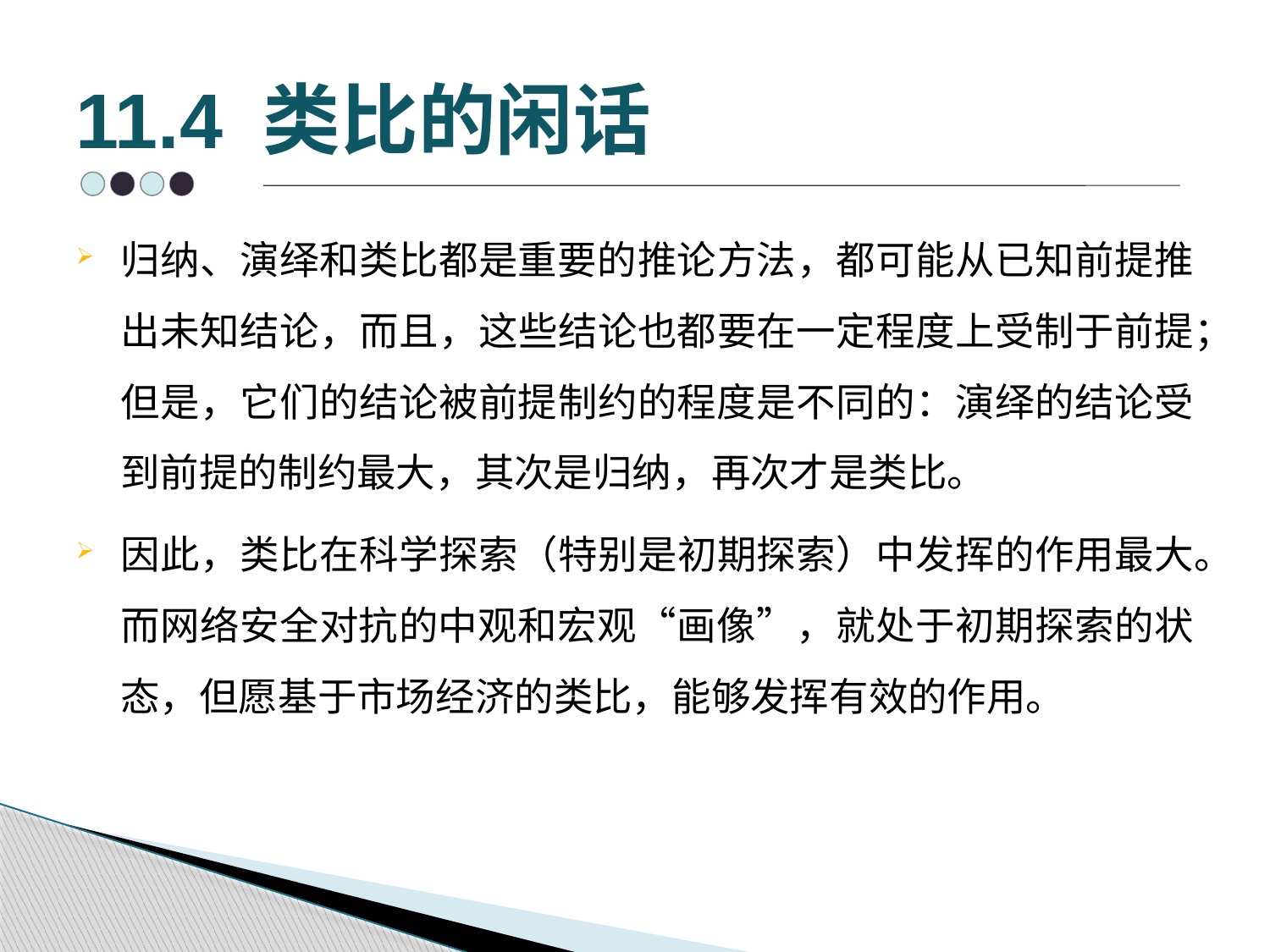

# 11.4 类比的闲话

归纳、演绎和类比都是重要的推论方法，都可能从已知前提推出未知结论，而且，这些结论也都要在一定程度上受制于前提；但是，它们的结论被前提制约的程度是不同的：演绎的结论受到前提的制约最大，其次是归纳，再次才是类比。
因此，类比在科学探索（特别是初期探索）中发挥的作用最大。而网络安全对抗的中观和宏观“画像”，就处于初期探索的状态，但愿基于市场经济的类比，能够发挥有效的作用。